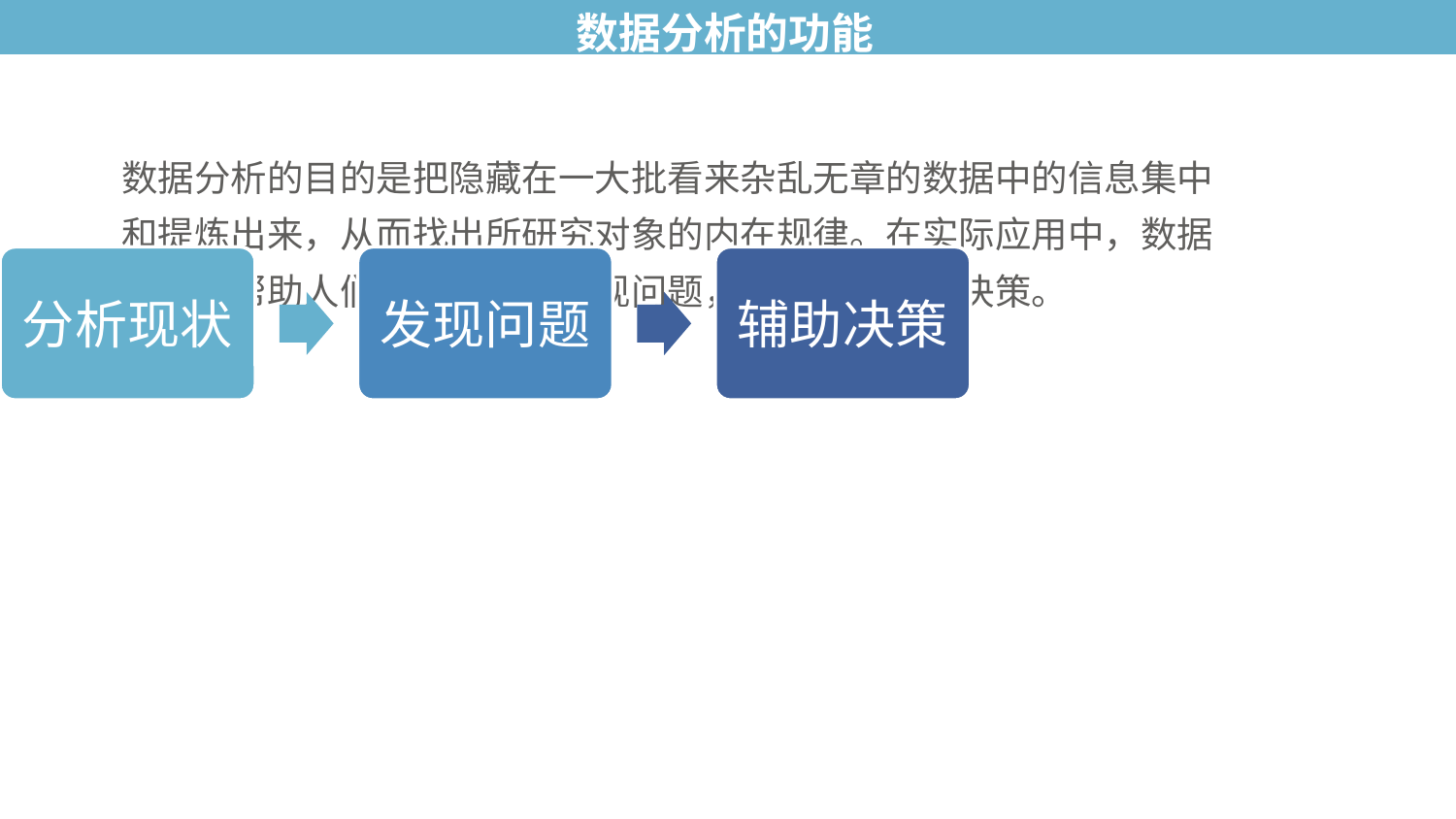

数据分析的功能
数据分析的目的是把隐藏在一大批看来杂乱无章的数据中的信息集中和提炼出来，从而找出所研究对象的内在规律。在实际应用中，数据分析可帮助人们分析现状，发现问题，辅助人们做出决策。
分析现状

发现问题

辅助决策